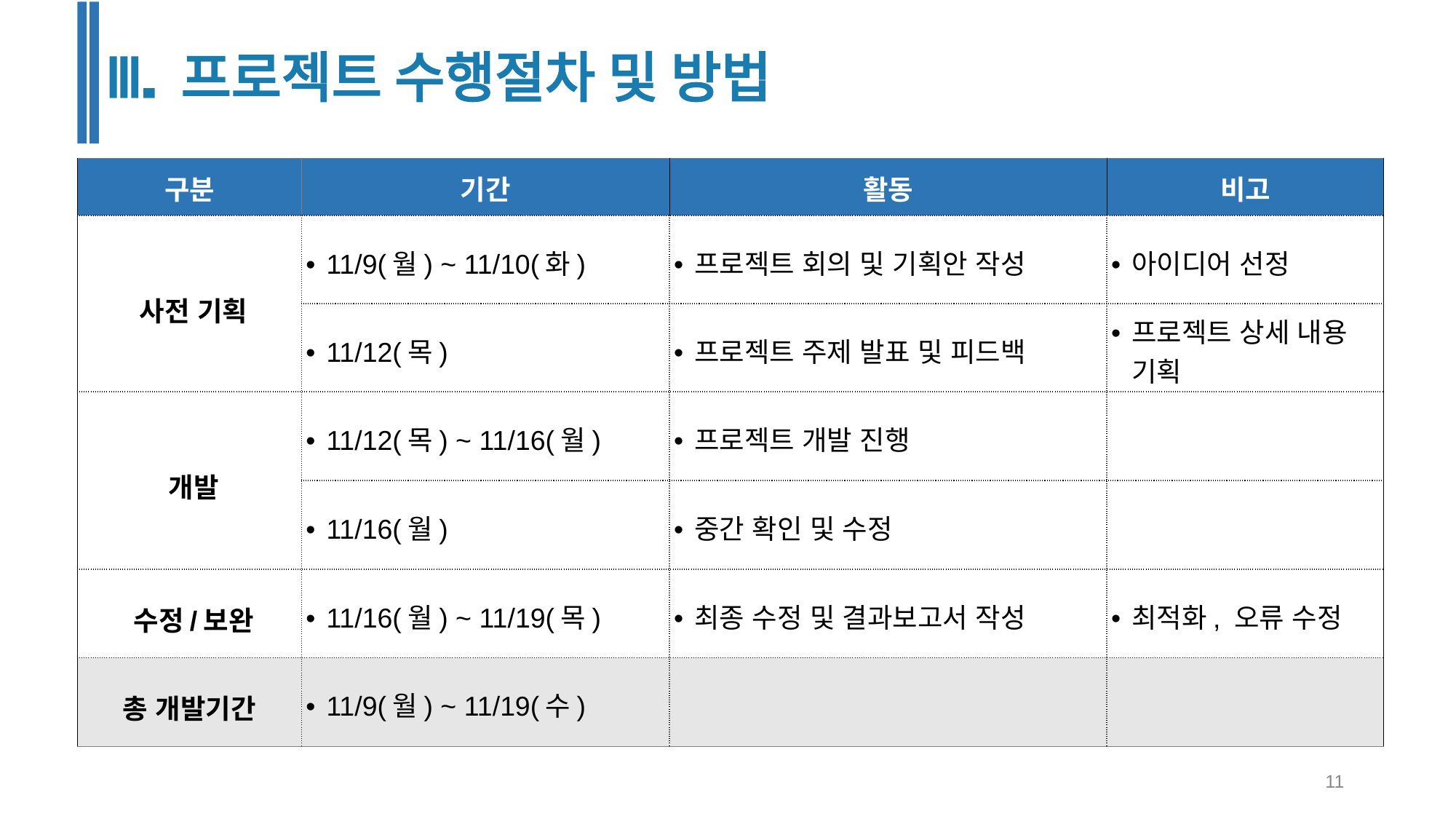

Ⅲ. 프로젝트 수행절차 및 방법
| 구분 | 기간 | 활동 | 비고 |
| --- | --- | --- | --- |
| 사전 기획 | 11/9(월) ~ 11/10(화) | 프로젝트 회의 및 기획안 작성 | 아이디어 선정 |
|  | 11/12(목) | 프로젝트 주제 발표 및 피드백 | 프로젝트 상세 내용 기획 |
| 개발 | 11/12(목) ~ 11/16(월) | 프로젝트 개발 진행 |  |
|  | 11/16(월) | 중간 확인 및 수정 |  |
| 수정/보완 | 11/16(월) ~ 11/19(목) | 최종 수정 및 결과보고서 작성 | 최적화, 오류 수정 |
| 총 개발기간 | 11/9(월) ~ 11/19(수) |  |  |
11